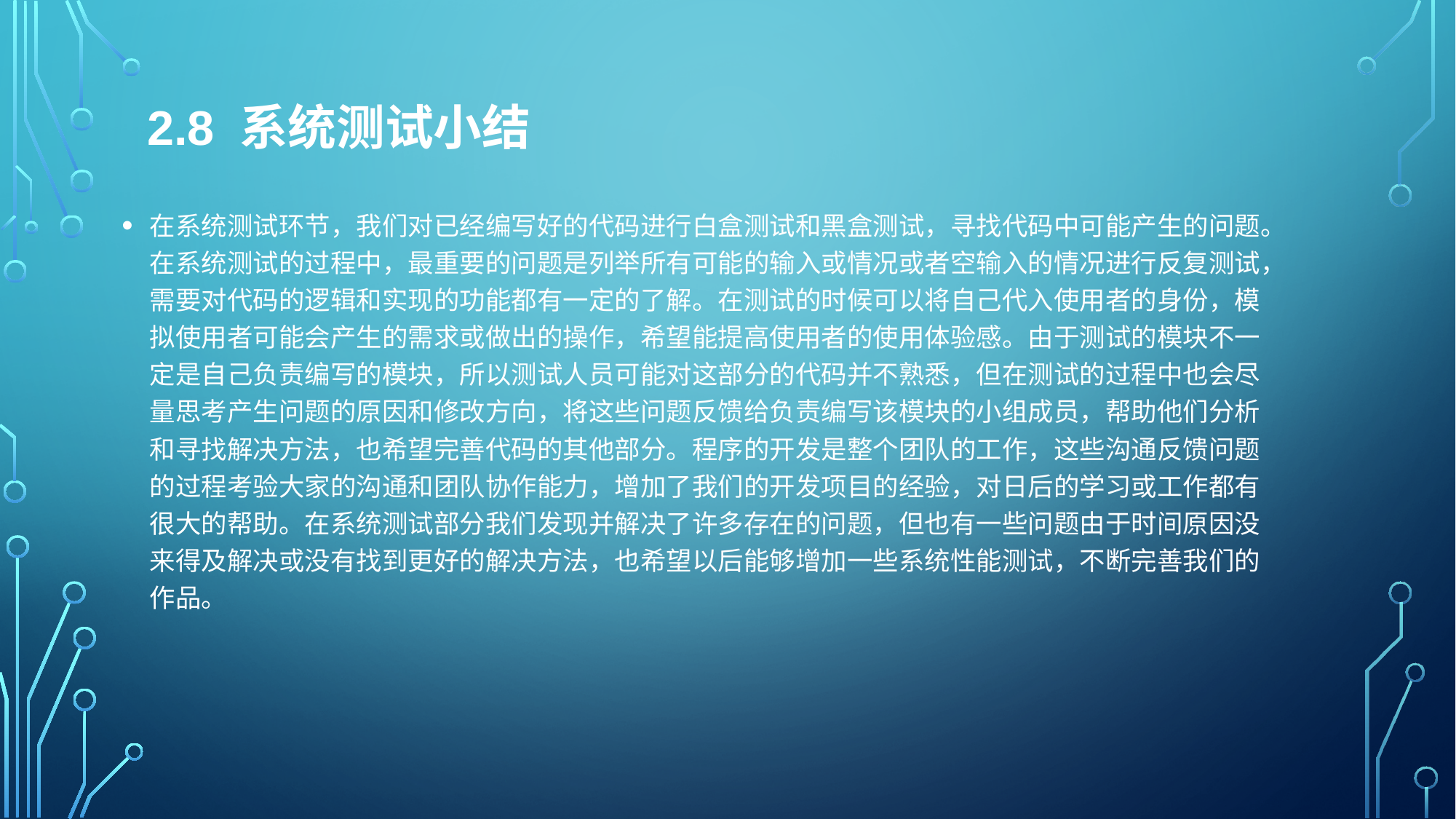

# 2.8 系统测试小结
在系统测试环节，我们对已经编写好的代码进行白盒测试和黑盒测试，寻找代码中可能产生的问题。在系统测试的过程中，最重要的问题是列举所有可能的输入或情况或者空输入的情况进行反复测试，需要对代码的逻辑和实现的功能都有一定的了解。在测试的时候可以将自己代入使用者的身份，模拟使用者可能会产生的需求或做出的操作，希望能提高使用者的使用体验感。由于测试的模块不一定是自己负责编写的模块，所以测试人员可能对这部分的代码并不熟悉，但在测试的过程中也会尽量思考产生问题的原因和修改方向，将这些问题反馈给负责编写该模块的小组成员，帮助他们分析和寻找解决方法，也希望完善代码的其他部分。程序的开发是整个团队的工作，这些沟通反馈问题的过程考验大家的沟通和团队协作能力，增加了我们的开发项目的经验，对日后的学习或工作都有很大的帮助。在系统测试部分我们发现并解决了许多存在的问题，但也有一些问题由于时间原因没来得及解决或没有找到更好的解决方法，也希望以后能够增加一些系统性能测试，不断完善我们的作品。